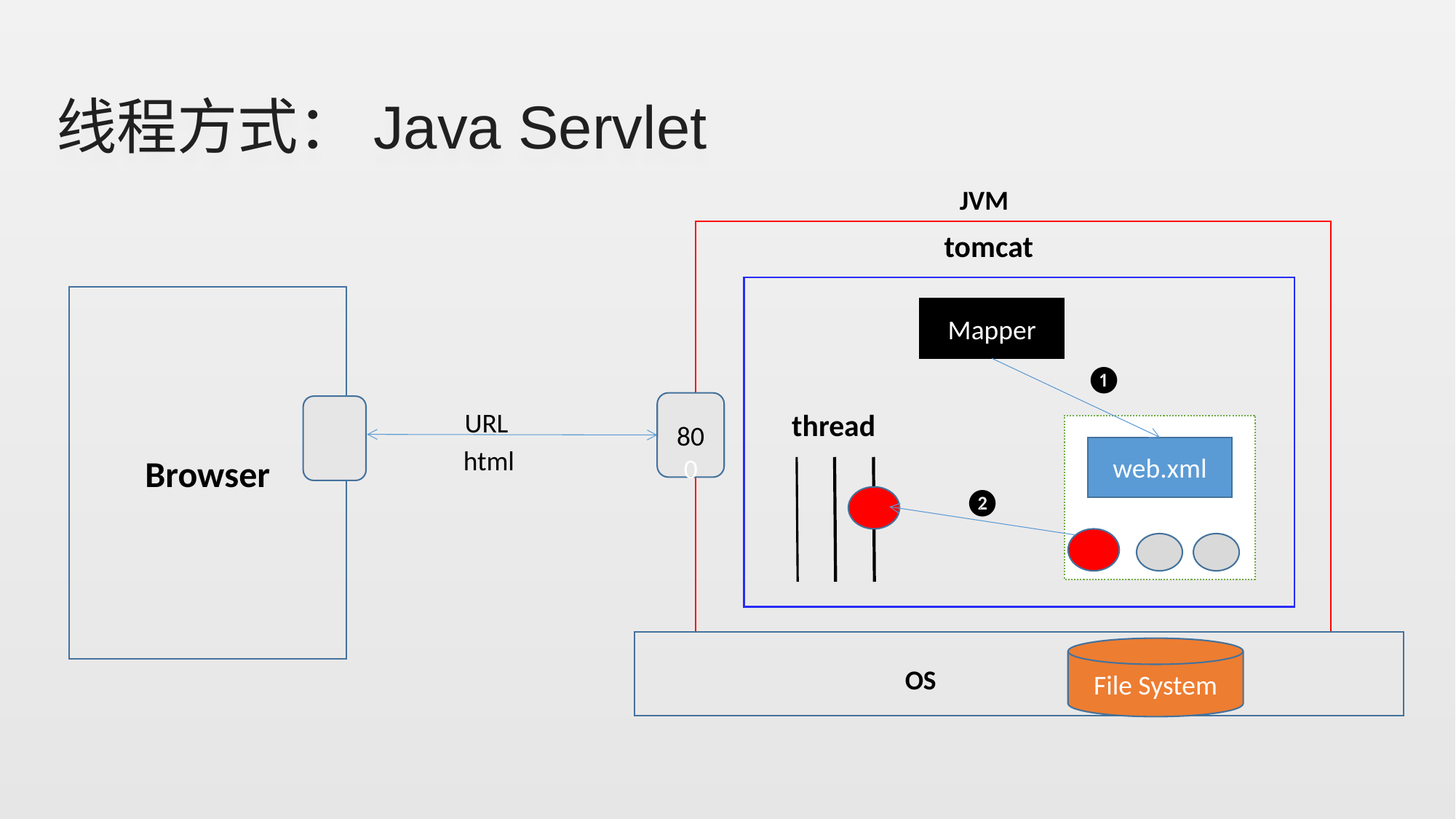

# 线程方式：Java Servlet
JVM

tomcat

Browser
Mapper
❶

800

URL
thread

web.xml
html
❷

File System
OS